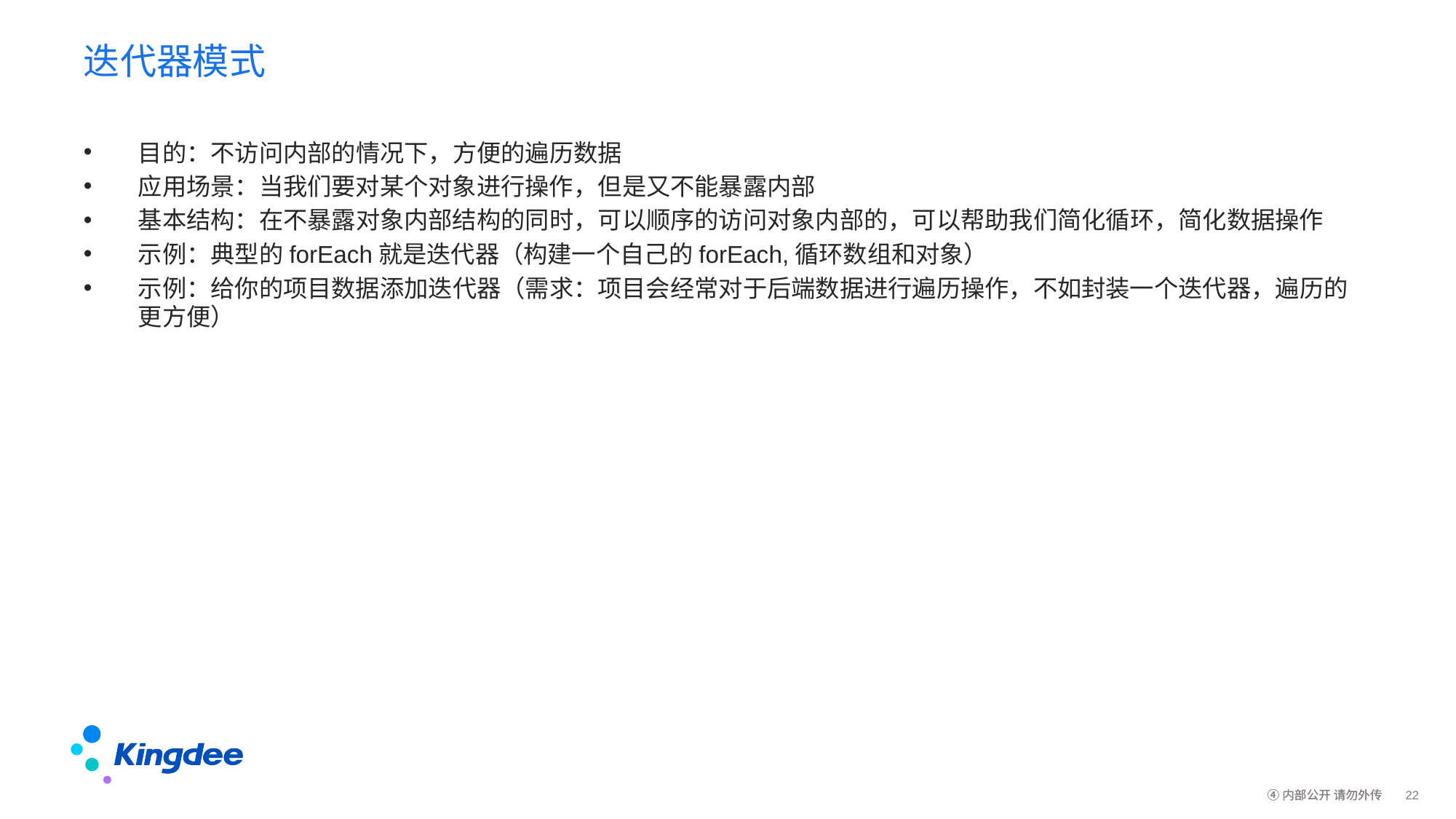

# 迭代器模式
目的：不访问内部的情况下，方便的遍历数据
应用场景：当我们要对某个对象进行操作，但是又不能暴露内部
基本结构：在不暴露对象内部结构的同时，可以顺序的访问对象内部的，可以帮助我们简化循环，简化数据操作
示例：典型的forEach就是迭代器（构建一个自己的forEach,循环数组和对象）
示例：给你的项目数据添加迭代器（需求：项目会经常对于后端数据进行遍历操作，不如封装一个迭代器，遍历的更方便）